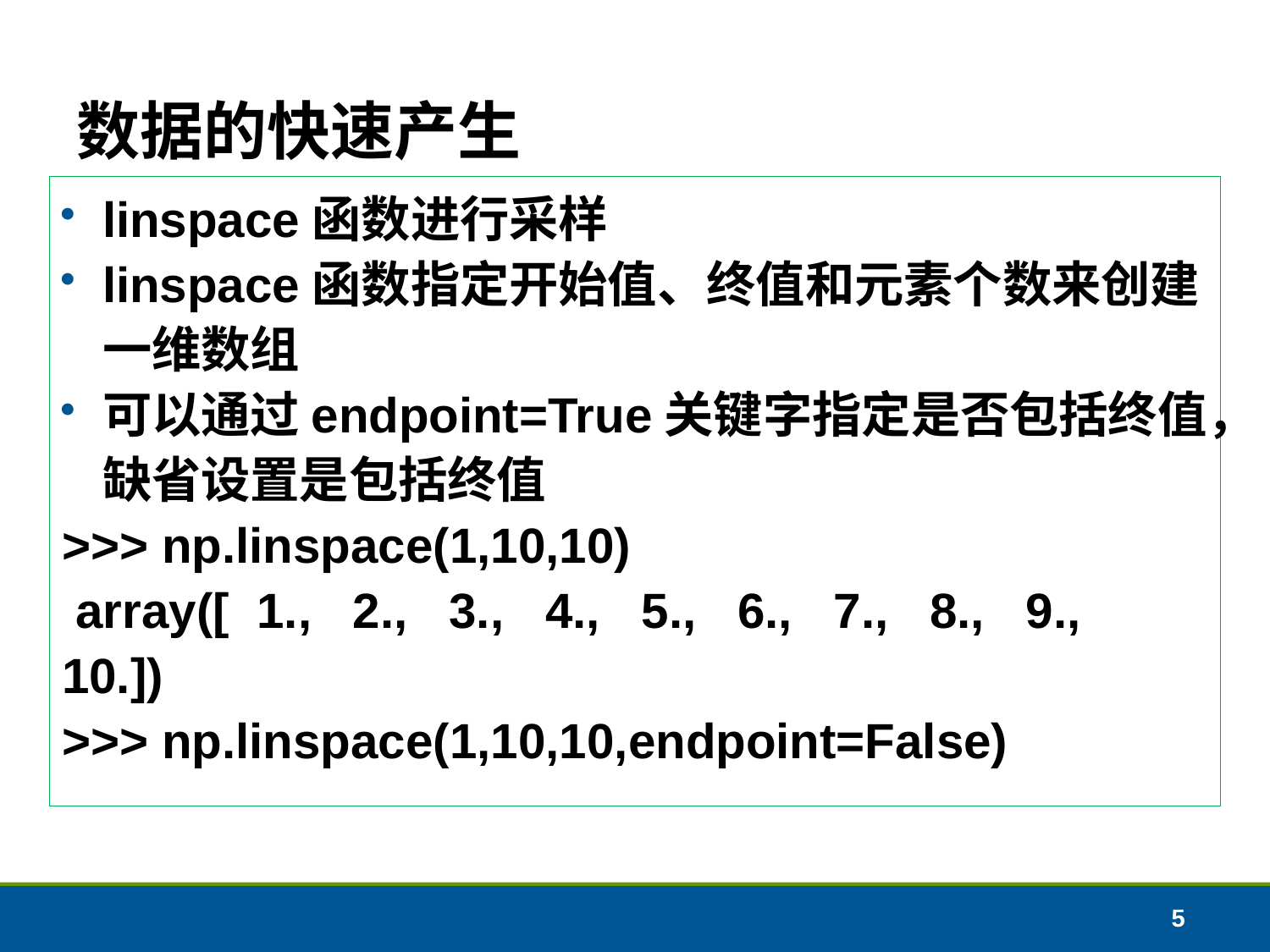

# 数据的快速产生
linspace函数进行采样
linspace函数指定开始值、终值和元素个数来创建一维数组
可以通过endpoint=True关键字指定是否包括终值，缺省设置是包括终值
>>> np.linspace(1,10,10)
 array([  1.,   2.,   3.,   4.,   5.,   6.,   7.,   8.,   9.,  10.])
>>> np.linspace(1,10,10,endpoint=False)